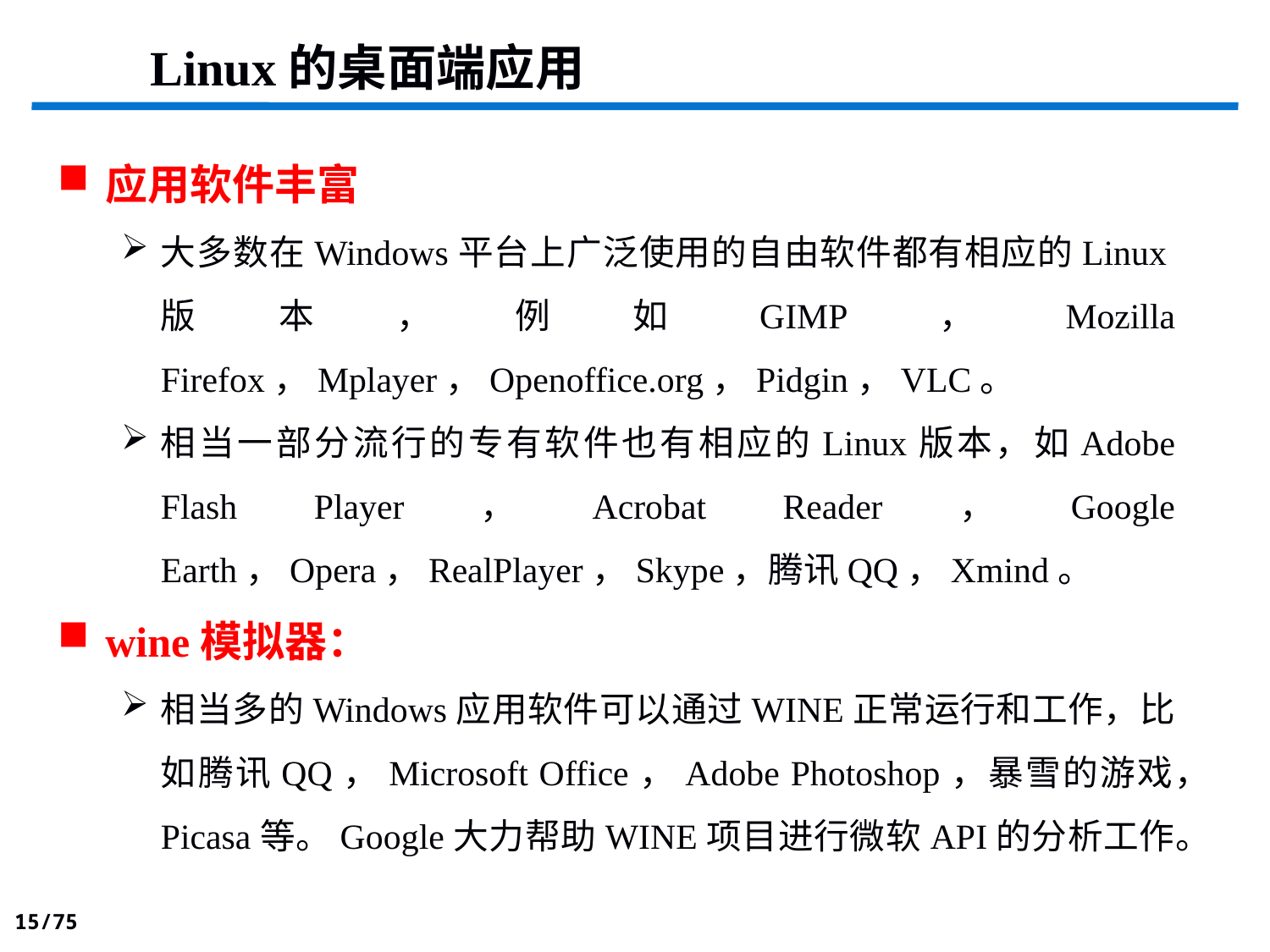

# Linux的桌面端应用
应用软件丰富
大多数在Windows平台上广泛使用的自由软件都有相应的Linux版本，例如GIMP，Mozilla Firefox，Mplayer，Openoffice.org，Pidgin，VLC。
相当一部分流行的专有软件也有相应的Linux版本，如Adobe Flash Player，Acrobat Reader，Google Earth，Opera，RealPlayer，Skype，腾讯QQ，Xmind。
wine模拟器：
相当多的Windows应用软件可以通过WINE正常运行和工作，比如腾讯QQ，Microsoft Office，Adobe Photoshop，暴雪的游戏，Picasa等。Google大力帮助WINE项目进行微软API的分析工作。